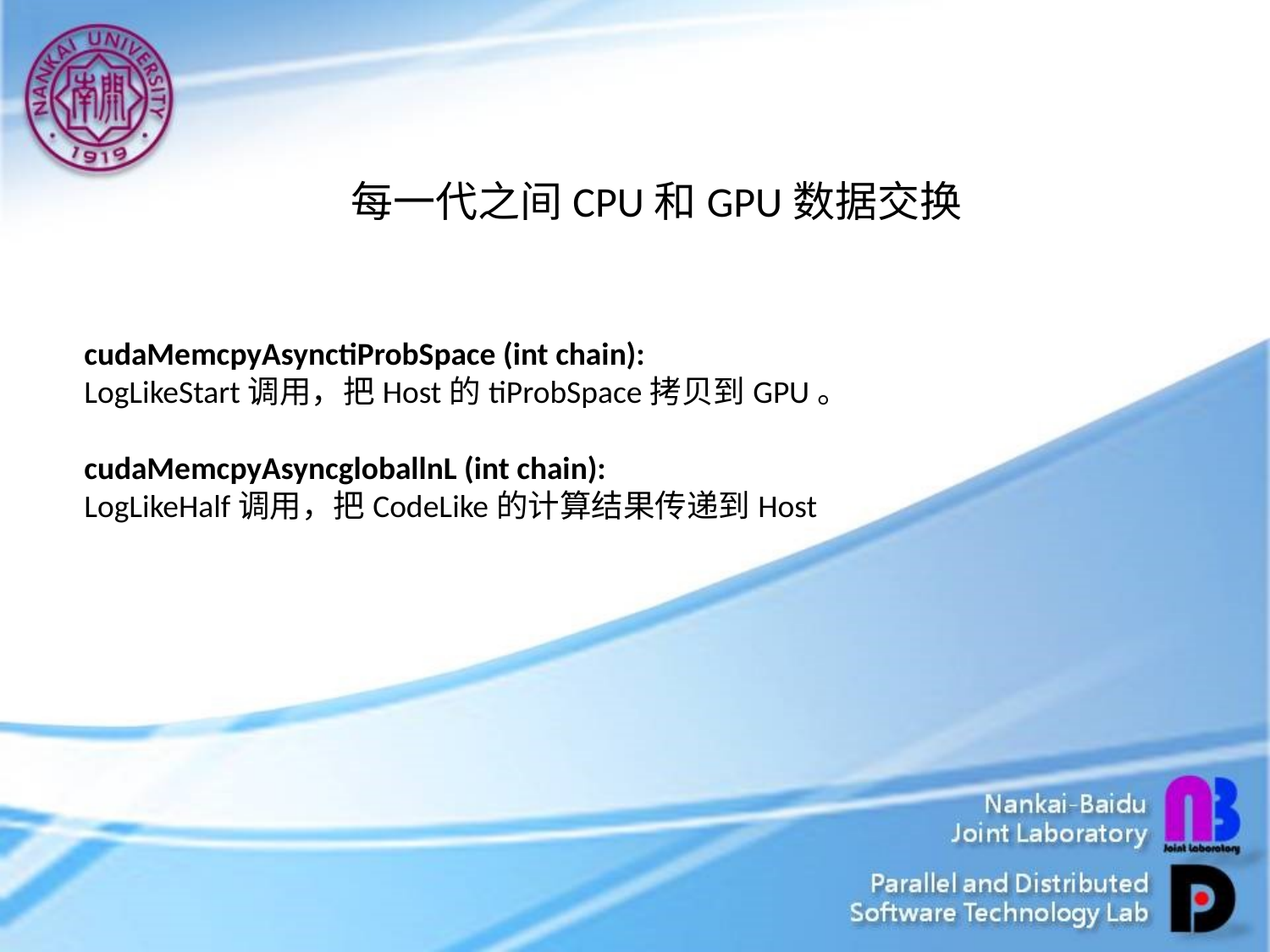

每一代之间CPU和GPU数据交换
cudaMemcpyAsynctiProbSpace (int chain):
LogLikeStart调用，把Host的tiProbSpace拷贝到GPU。

cudaMemcpyAsyncgloballnL (int chain):
LogLikeHalf调用，把CodeLike的计算结果传递到Host